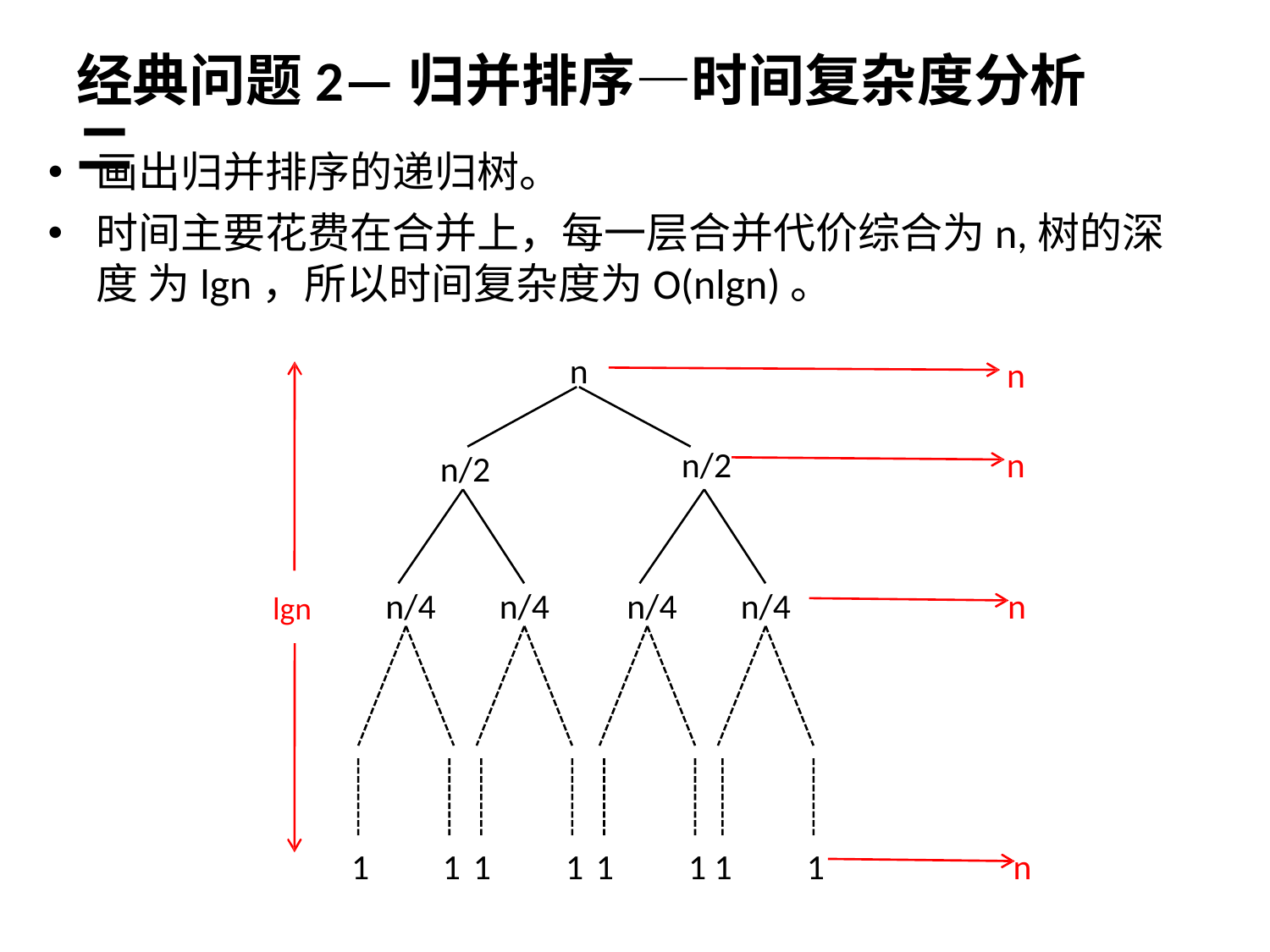

# 经典问题2—归并排序—时间复杂度分析二
画出归并排序的递归树。
时间主要花费在合并上，每一层合并代价综合为n,树的深度 为lgn，所以时间复杂度为O(nlgn)。
n
n

n
n/2
n/2

n/4
n/4
n
n/4
n/4
lgn

1
1 1
1 1
1 1
1
n